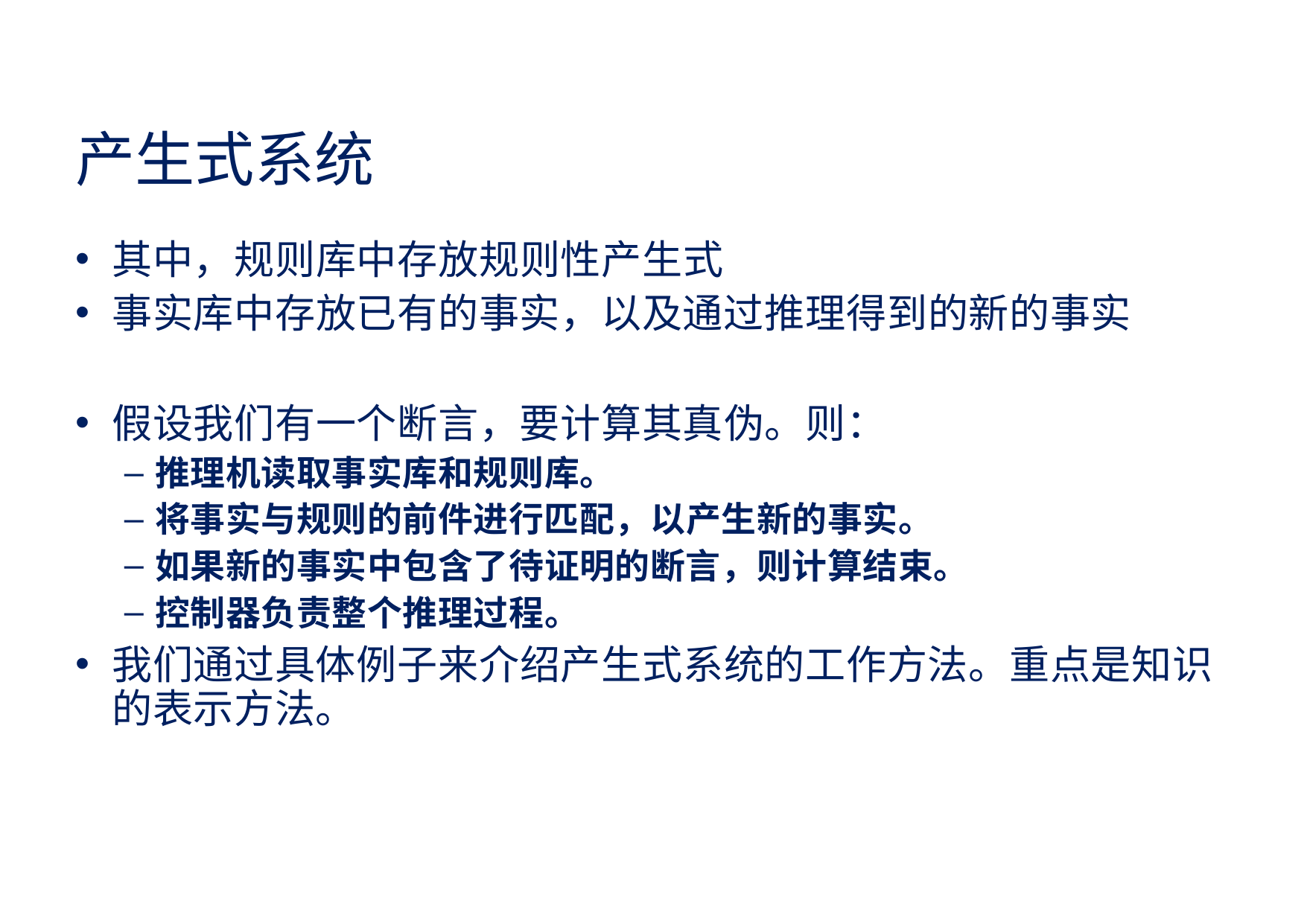

# 产生式系统
其中，规则库中存放规则性产生式
事实库中存放已有的事实，以及通过推理得到的新的事实

假设我们有一个断言，要计算其真伪。则：
推理机读取事实库和规则库。
将事实与规则的前件进行匹配，以产生新的事实。
如果新的事实中包含了待证明的断言，则计算结束。
控制器负责整个推理过程。
我们通过具体例子来介绍产生式系统的工作方法。重点是知识 的表示方法。
57